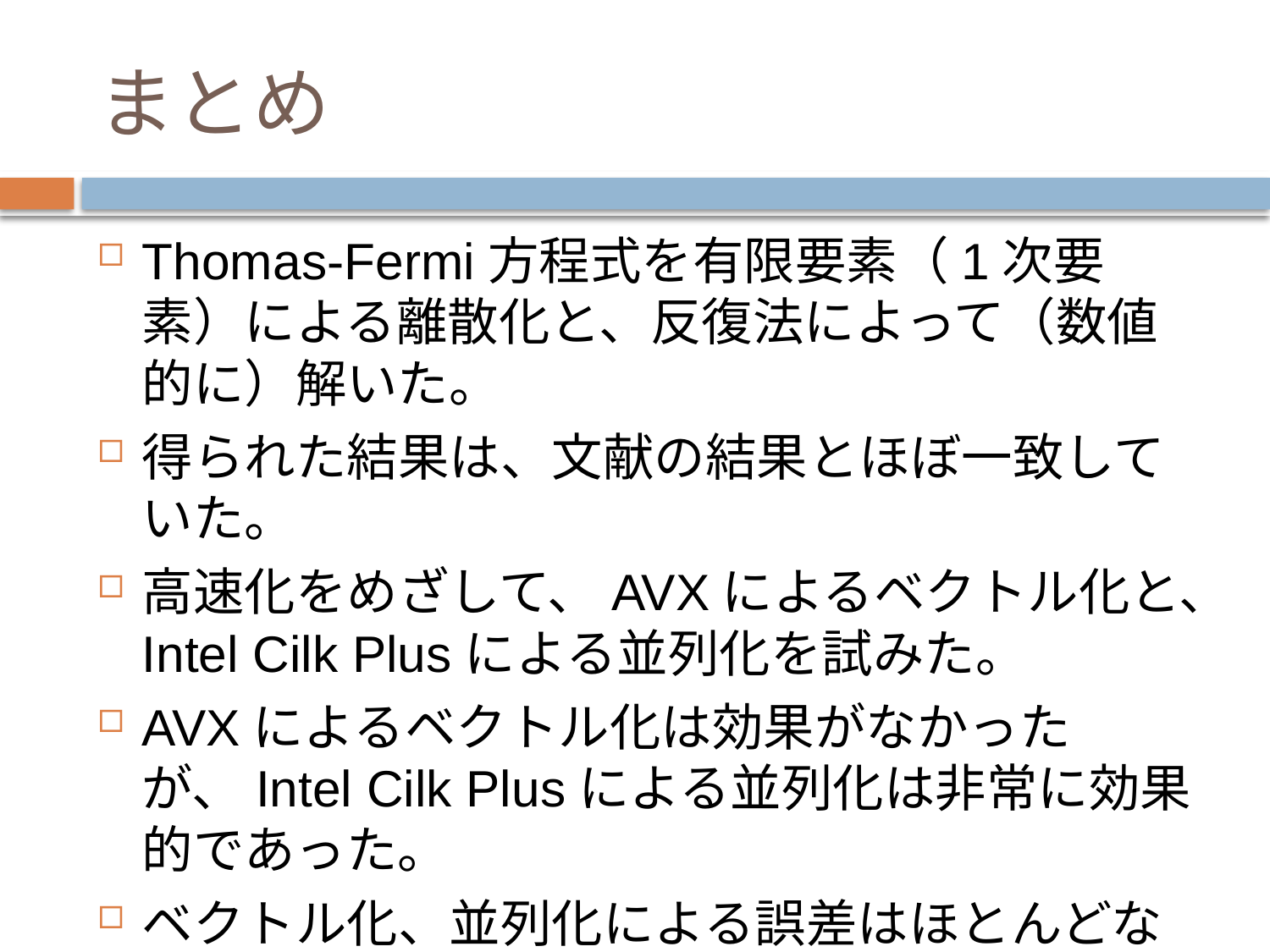

# まとめ
Thomas-Fermi方程式を有限要素（1次要素）による離散化と、反復法によって（数値的に）解いた。
得られた結果は、文献の結果とほぼ一致していた。
高速化をめざして、AVXによるベクトル化と、Intel Cilk Plusによる並列化を試みた。
AVXによるベクトル化は効果がなかったが、Intel Cilk Plusによる並列化は非常に効果的であった。
ベクトル化、並列化による誤差はほとんどなかった。